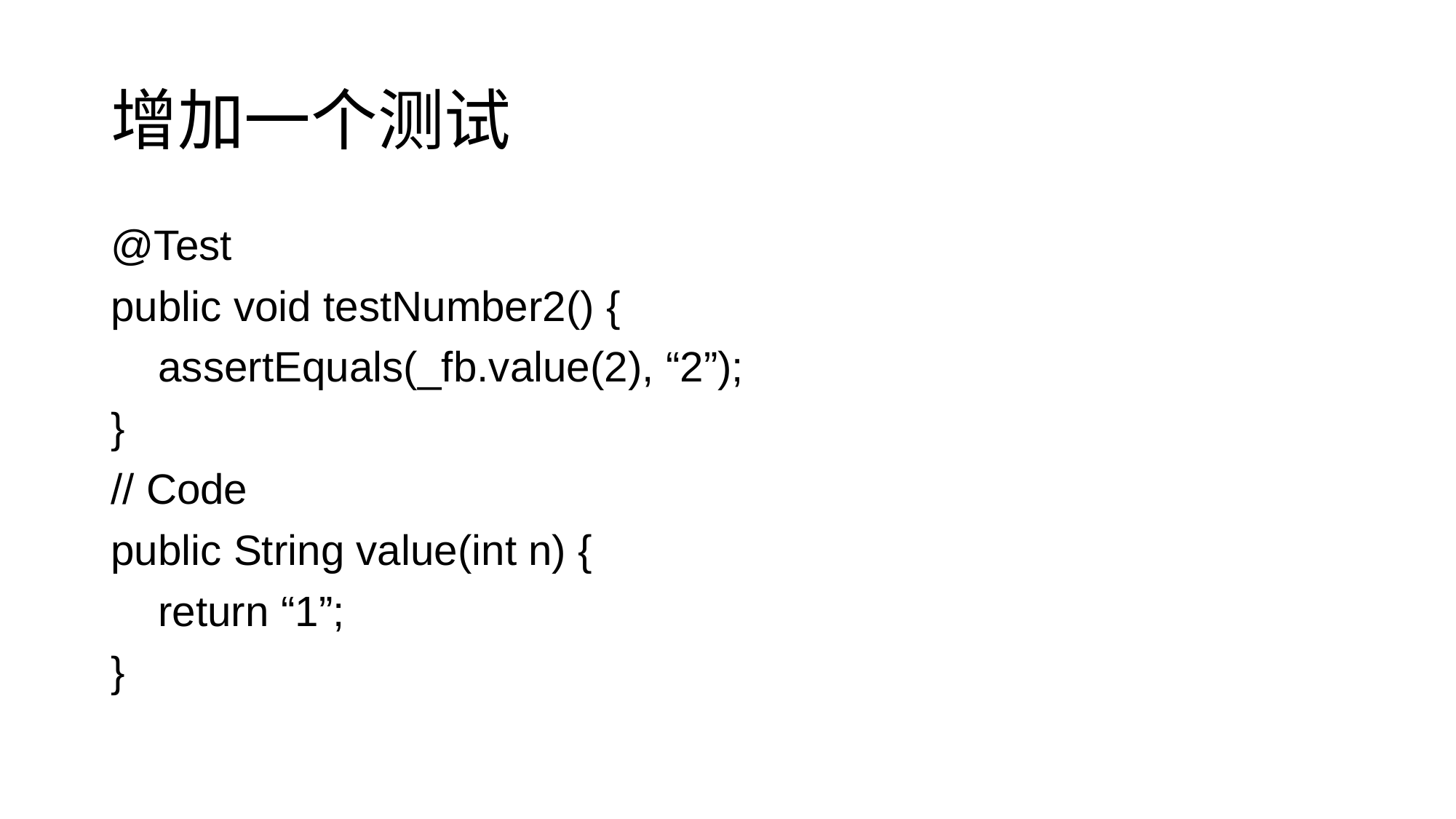

# 增加一个测试
@Test
public void testNumber2() {
    assertEquals(_fb.value(2), “2”);
}
// Code
public String value(int n) {
    return “1”;
}